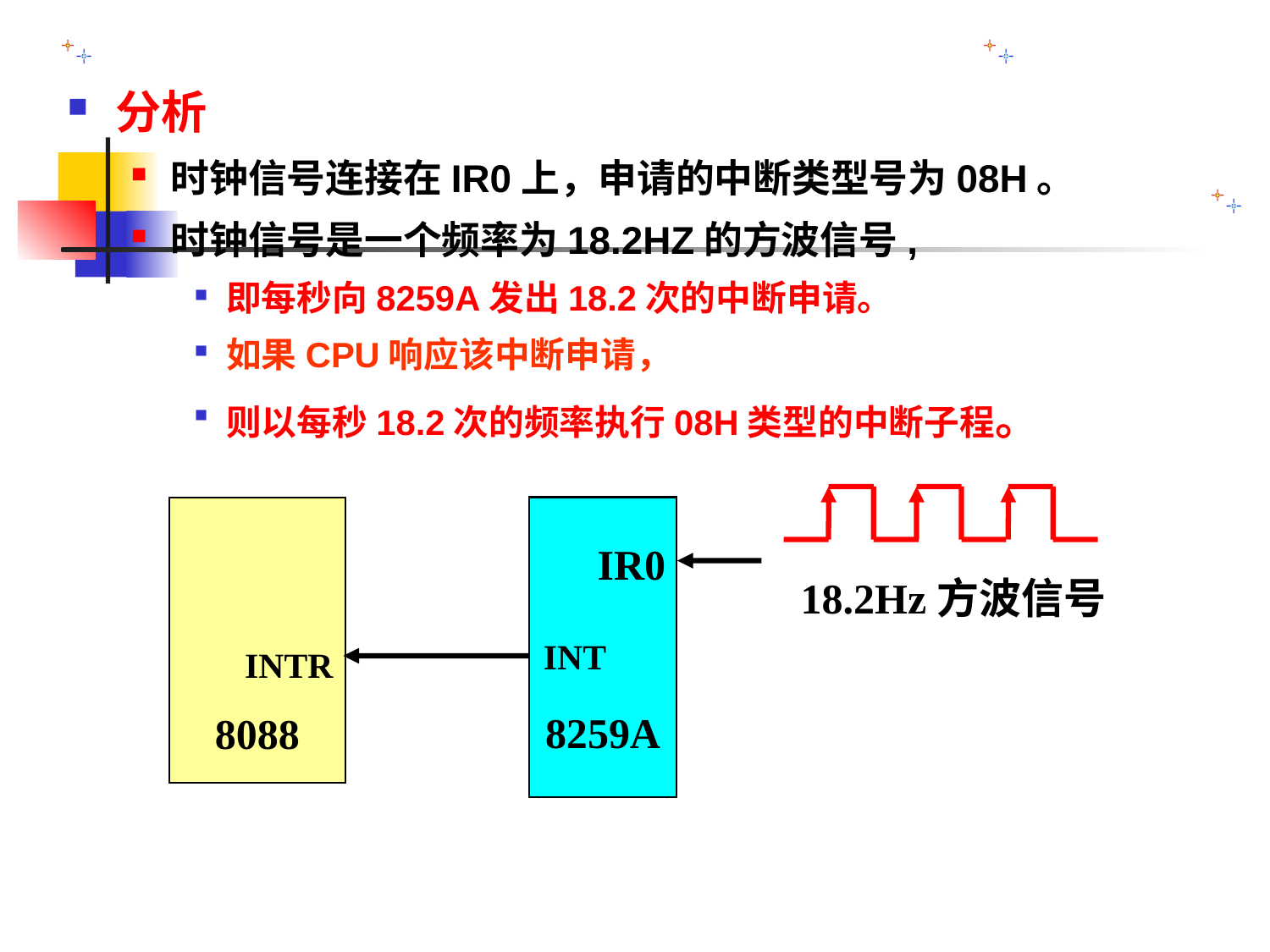

分析
时钟信号连接在IR0上，申请的中断类型号为08H。
时钟信号是一个频率为18.2HZ的方波信号,
即每秒向8259A发出18.2次的中断申请。
如果CPU响应该中断申请，
则以每秒18.2次的频率执行08H类型的中断子程。

8259A

8088
IR0

18.2Hz方波信号
INT
INTR